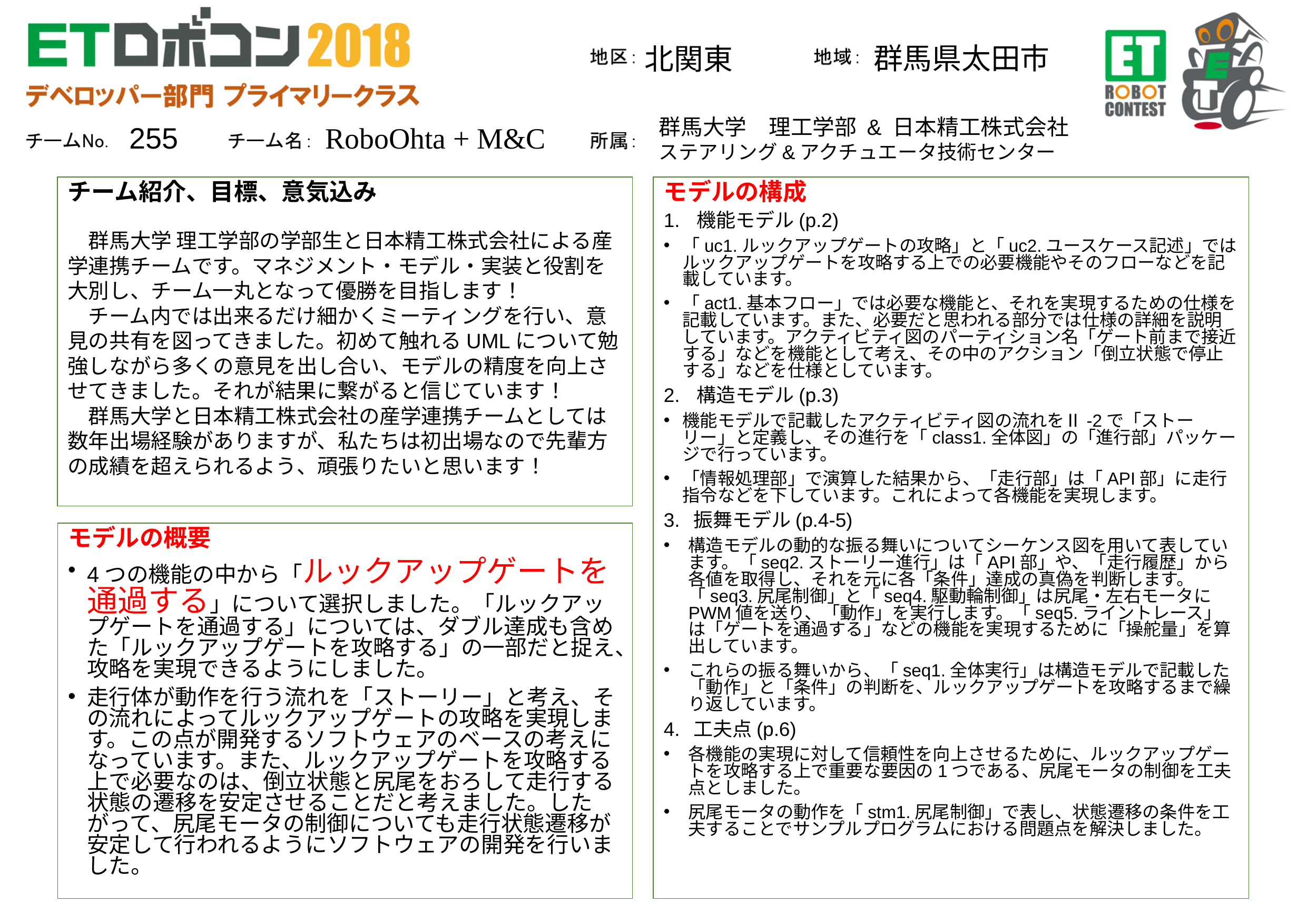

群馬県太田市
北関東
255
群馬大学　理工学部 & 日本精工株式会社
ステアリング&アクチュエータ技術センター
RoboOhta + M&C
チーム紹介、目標、意気込み

　群馬大学 理工学部の学部生と日本精工株式会社による産学連携チームです。マネジメント・モデル・実装と役割を大別し、チーム一丸となって優勝を目指します！
　チーム内では出来るだけ細かくミーティングを行い、意見の共有を図ってきました。初めて触れるUMLについて勉強しながら多くの意見を出し合い、モデルの精度を向上させてきました。それが結果に繋がると信じています！
　群馬大学と日本精工株式会社の産学連携チームとしては数年出場経験がありますが、私たちは初出場なので先輩方の成績を超えられるよう、頑張りたいと思います！
モデルの構成
機能モデル(p.2)
「uc1.ルックアップゲートの攻略」と「uc2.ユースケース記述」ではルックアップゲートを攻略する上での必要機能やそのフローなどを記載しています。
「act1.基本フロー」では必要な機能と、それを実現するための仕様を記載しています。また、必要だと思われる部分では仕様の詳細を説明しています。アクティビティ図のパーティション名「ゲート前まで接近する」などを機能として考え、その中のアクション「倒立状態で停止する」などを仕様としています。
構造モデル(p.3)
機能モデルで記載したアクティビティ図の流れをⅡ-2で「ストーリー」と定義し、その進行を「class1.全体図」の「進行部」パッケージで行っています。
「情報処理部」で演算した結果から、「走行部」は「API部」に走行指令などを下しています。これによって各機能を実現します。
振舞モデル(p.4-5)
構造モデルの動的な振る舞いについてシーケンス図を用いて表しています。「seq2.ストーリー進行」は「API部」や、「走行履歴」から各値を取得し、それを元に各「条件」達成の真偽を判断します。「seq3.尻尾制御」と「seq4.駆動輪制御」は尻尾・左右モータにPWM値を送り、「動作」を実行します。「seq5.ライントレース」は「ゲートを通過する」などの機能を実現するために「操舵量」を算出しています。
これらの振る舞いから、「seq1.全体実行」は構造モデルで記載した「動作」と「条件」の判断を、ルックアップゲートを攻略するまで繰り返しています。
工夫点(p.6)
各機能の実現に対して信頼性を向上させるために、ルックアップゲートを攻略する上で重要な要因の1つである、尻尾モータの制御を工夫点としました。
尻尾モータの動作を「stm1.尻尾制御」で表し、状態遷移の条件を工夫することでサンプルプログラムにおける問題点を解決しました。
モデルの概要
4つの機能の中から「ルックアップゲートを通過する」について選択しました。「ルックアップゲートを通過する」については、ダブル達成も含めた「ルックアップゲートを攻略する」の一部だと捉え、攻略を実現できるようにしました。
走行体が動作を行う流れを「ストーリー」と考え、その流れによってルックアップゲートの攻略を実現します。この点が開発するソフトウェアのベースの考えになっています。また、ルックアップゲートを攻略する上で必要なのは、倒立状態と尻尾をおろして走行する状態の遷移を安定させることだと考えました。したがって、尻尾モータの制御についても走行状態遷移が安定して行われるようにソフトウェアの開発を行いました。